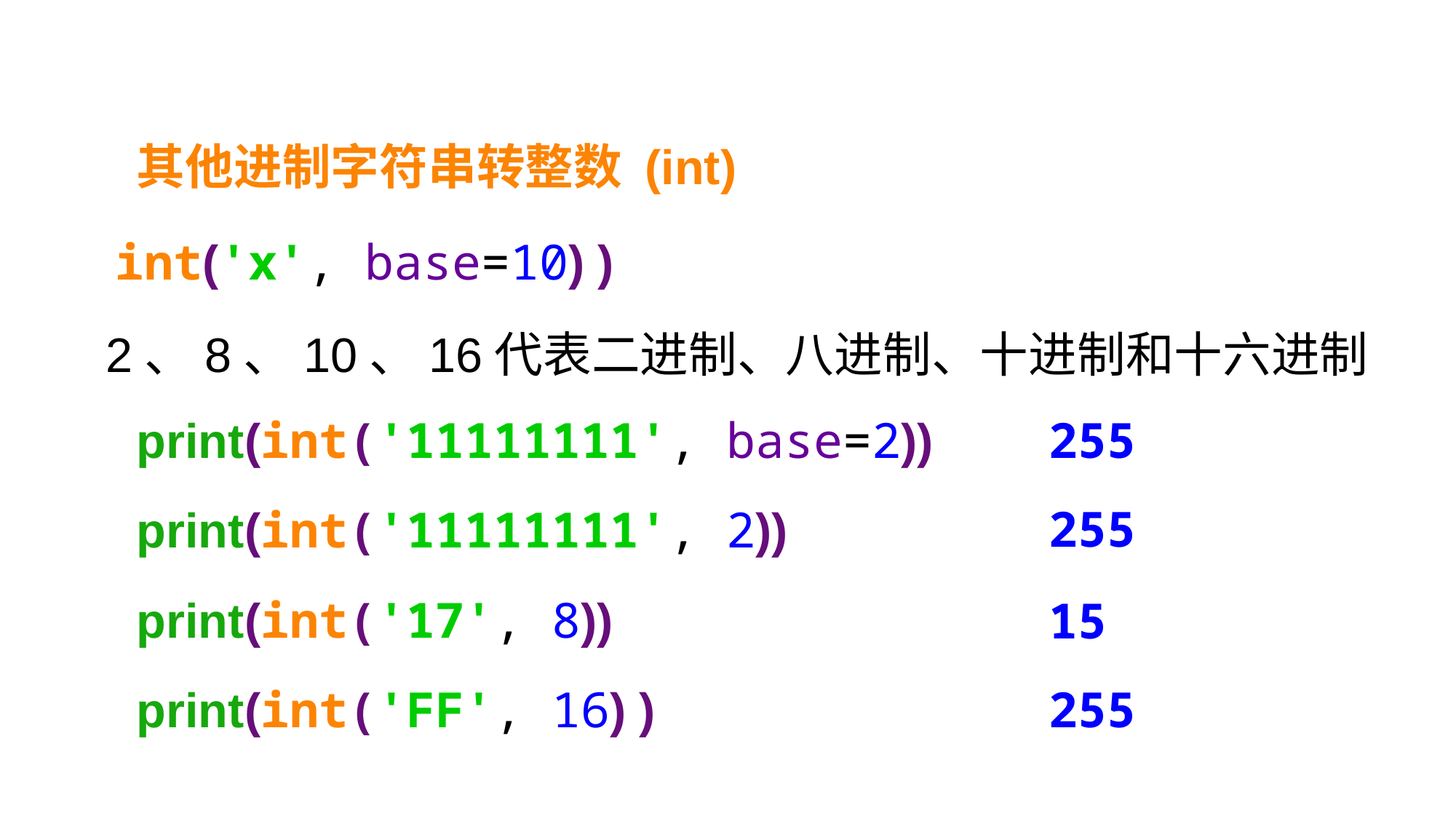

其他进制字符串转整数 (int)
int('x', base=10) )
2、8、10、16代表二进制、八进制、十进制和十六进制
255
print(int('11111111', base=2))
255
print(int('11111111', 2))
print(int('17', 8))
15
255
print(int('FF', 16) )